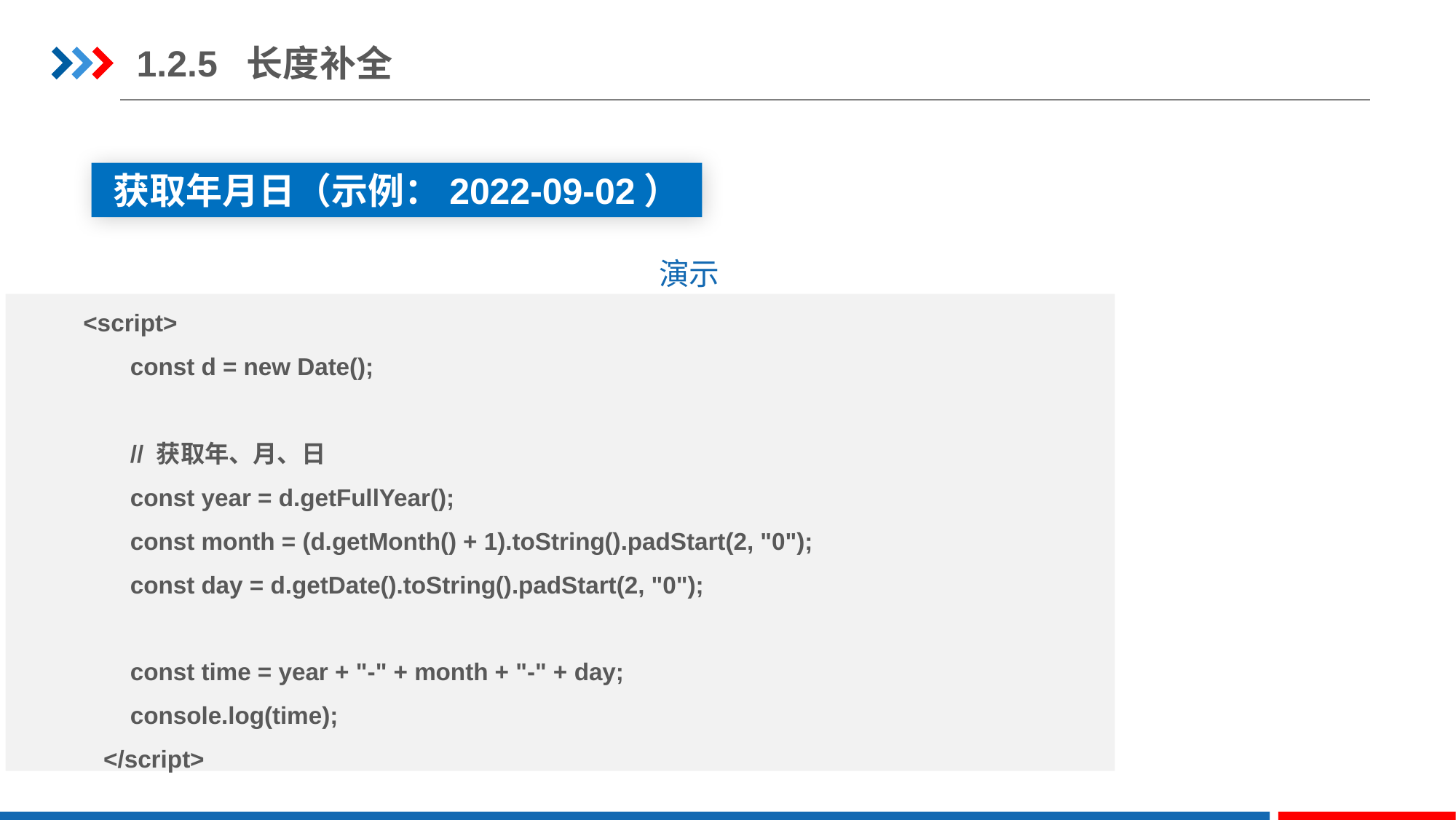

1.2.5  长度补全
获取年月日（示例：2022-09-02）
演示
 <script>
        const d = new Date();

        // 获取年、月、日
        const year = d.getFullYear();
        const month = (d.getMonth() + 1).toString().padStart(2, "0");
        const day = d.getDate().toString().padStart(2, "0");

        const time = year + "-" + month + "-" + day;
        console.log(time);
    </script>